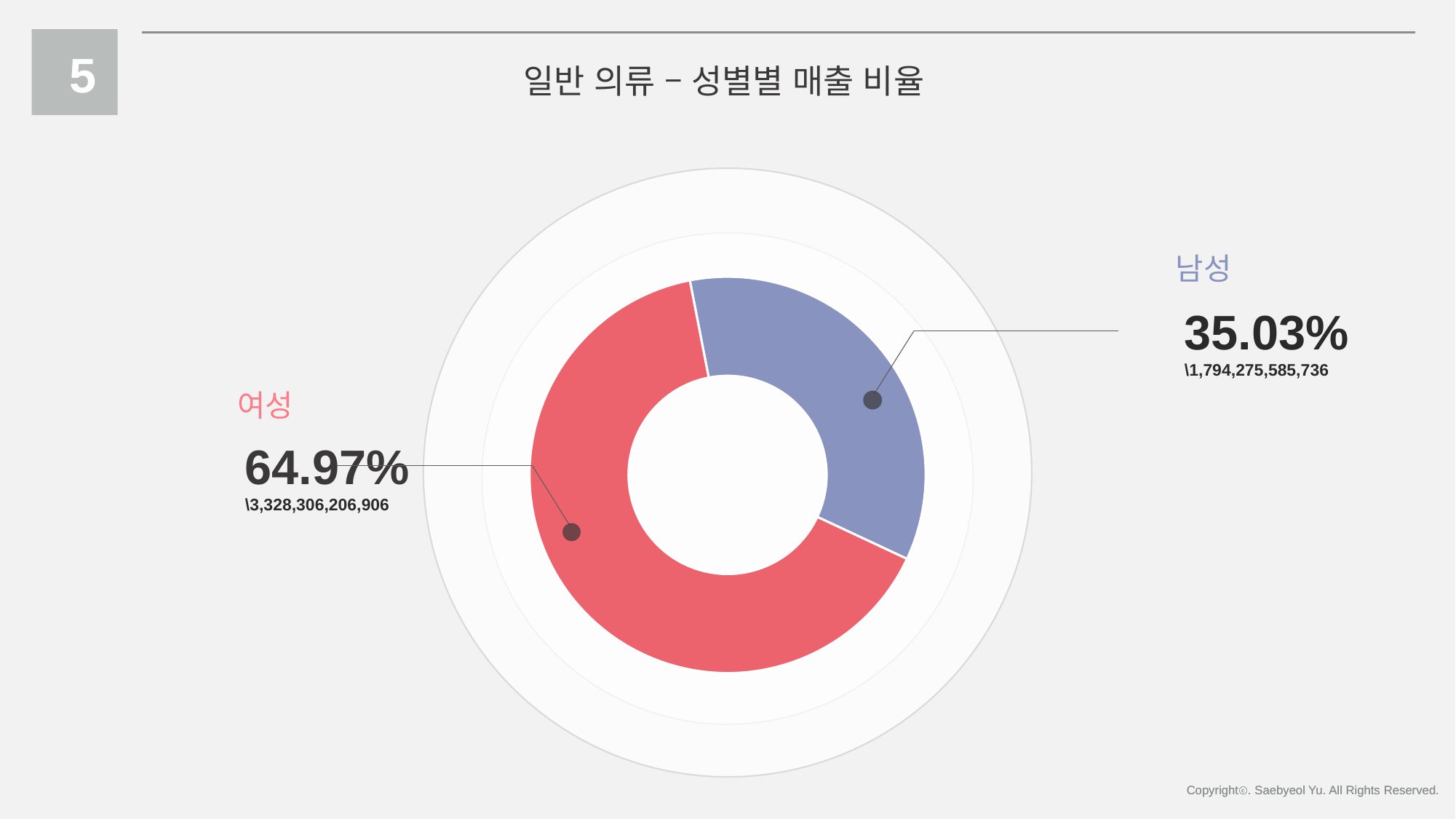

5
일반 의류 – 성별별 매출 비율

남성

### Chart

| Category | 매출 |
|---|---|
| 남성 | 0.3502 |
| 여성 | 0.6497 |
35.03%
\1,794,275,585,736

여성
64.97%
\3,328,306,206,906

Copyrightⓒ. Saebyeol Yu. All Rights Reserved.